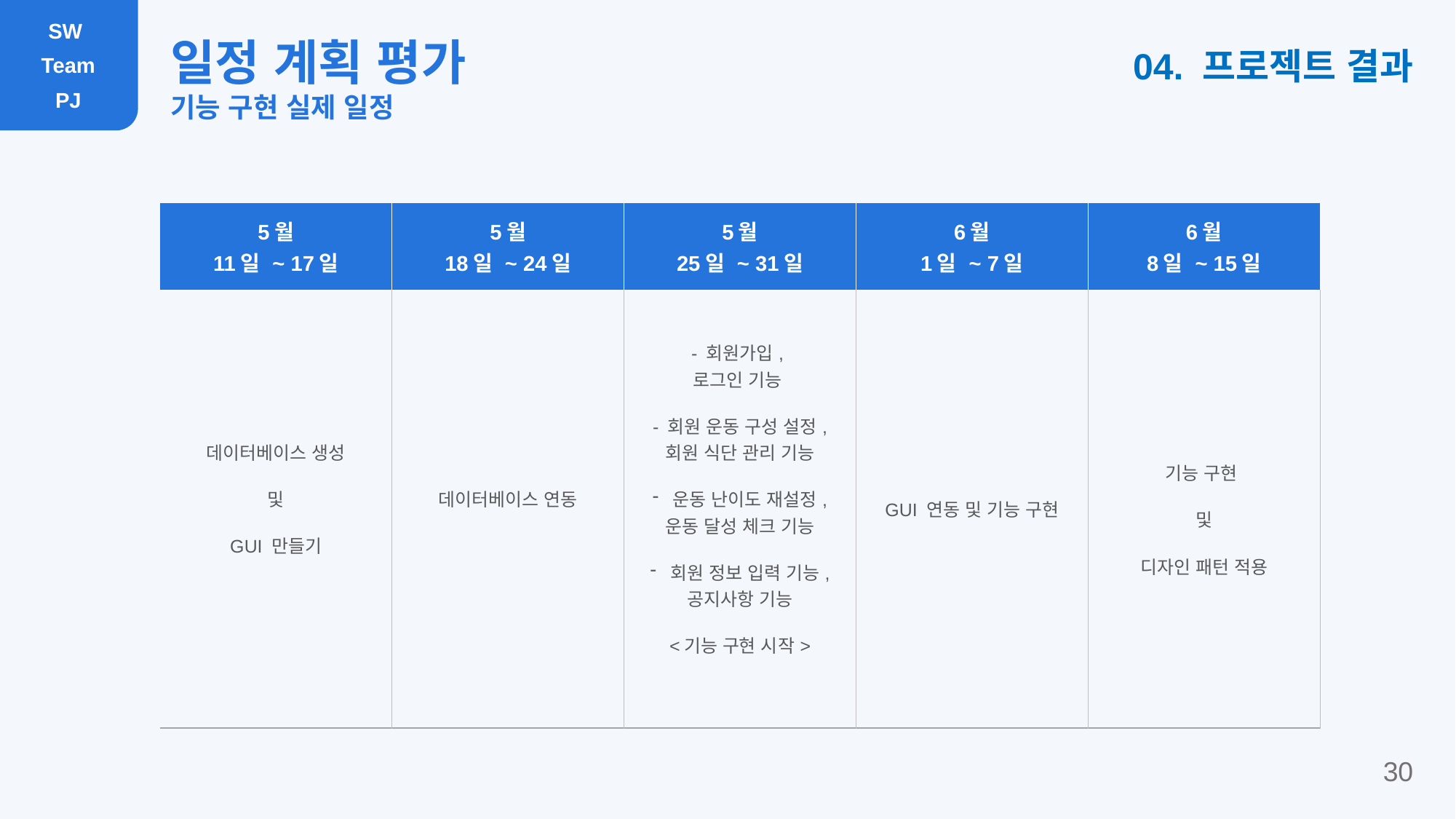

SW
 Team
PJ
일정 계획 평가
기능 구현 실제 일정
04. 프로젝트 결과
| 5월 11일 ~ 17일 | 5월 18일 ~ 24일 | 5월 25일 ~ 31일 | 6월 1일 ~ 7일 | 6월 8일 ~ 15일 |
| --- | --- | --- | --- | --- |
| 데이터베이스 생성 및 GUI 만들기 | 데이터베이스 연동 | - 회원가입, 로그인 기능 - 회원 운동 구성 설정, 회원 식단 관리 기능 운동 난이도 재설정, 운동 달성 체크 기능 회원 정보 입력 기능, 공지사항 기능 <기능 구현 시작> | GUI 연동 및 기능 구현 | 기능 구현 및 디자인 패턴 적용 |
30